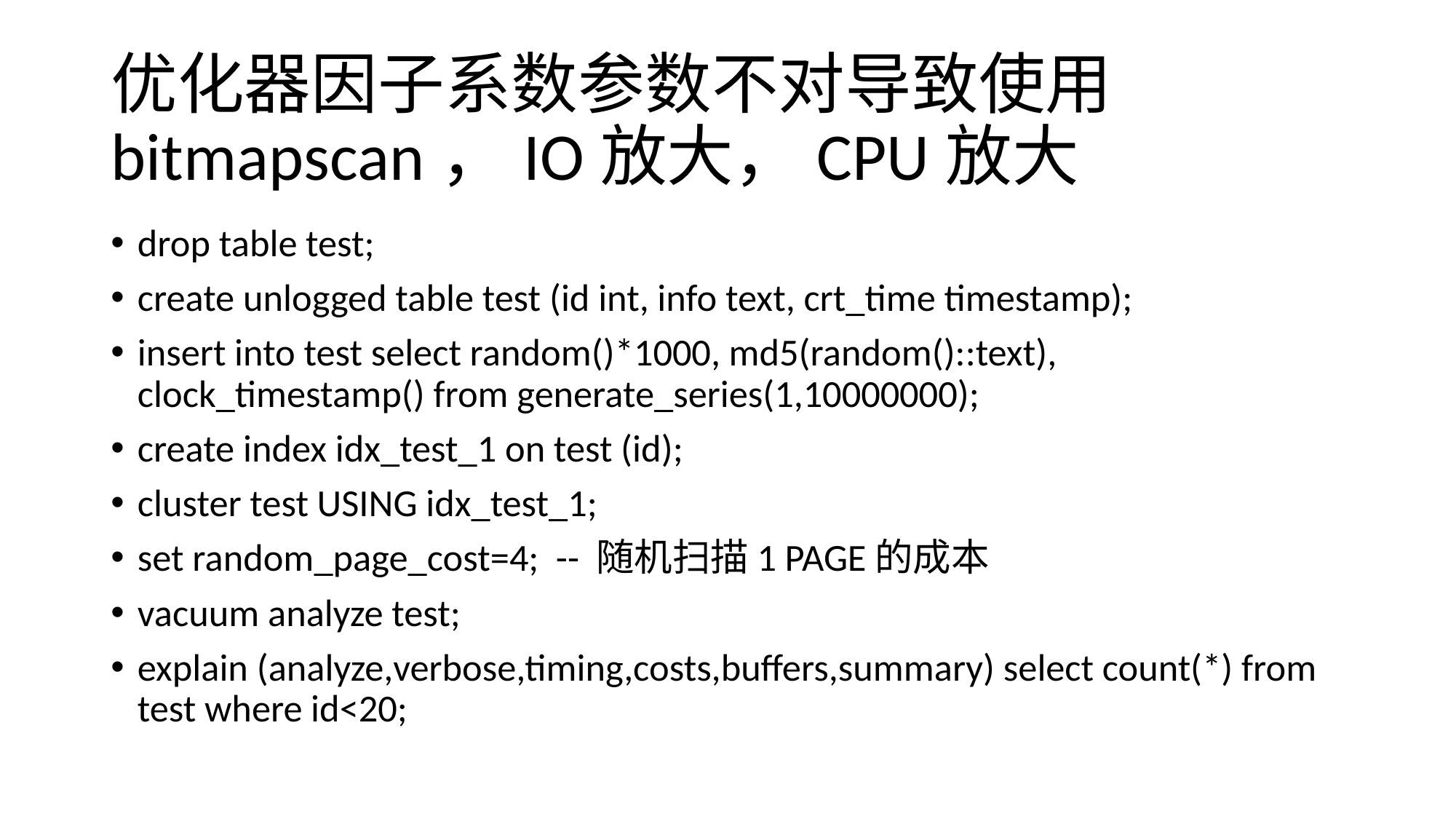

# 优化器因子系数参数不对导致使用bitmapscan，IO放大，CPU放大
drop table test;
create unlogged table test (id int, info text, crt_time timestamp);
insert into test select random()*1000, md5(random()::text), clock_timestamp() from generate_series(1,10000000);
create index idx_test_1 on test (id);
cluster test USING idx_test_1;
set random_page_cost=4;  -- 随机扫描1 PAGE的成本
vacuum analyze test;
explain (analyze,verbose,timing,costs,buffers,summary) select count(*) from test where id<20;